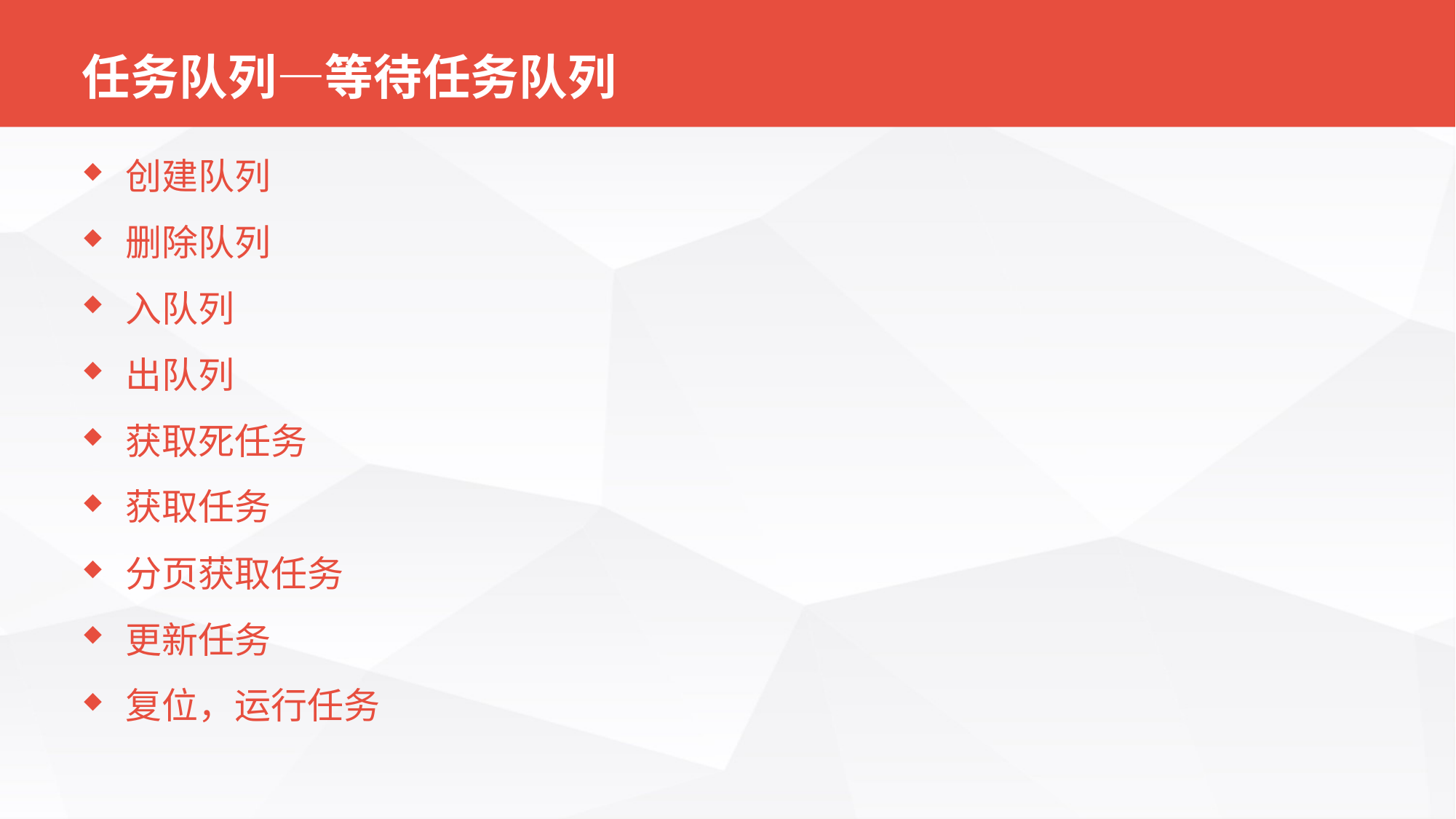

# 任务队列—等待任务队列
创建队列
删除队列
入队列
出队列
获取死任务
获取任务
分页获取任务
更新任务
复位，运行任务